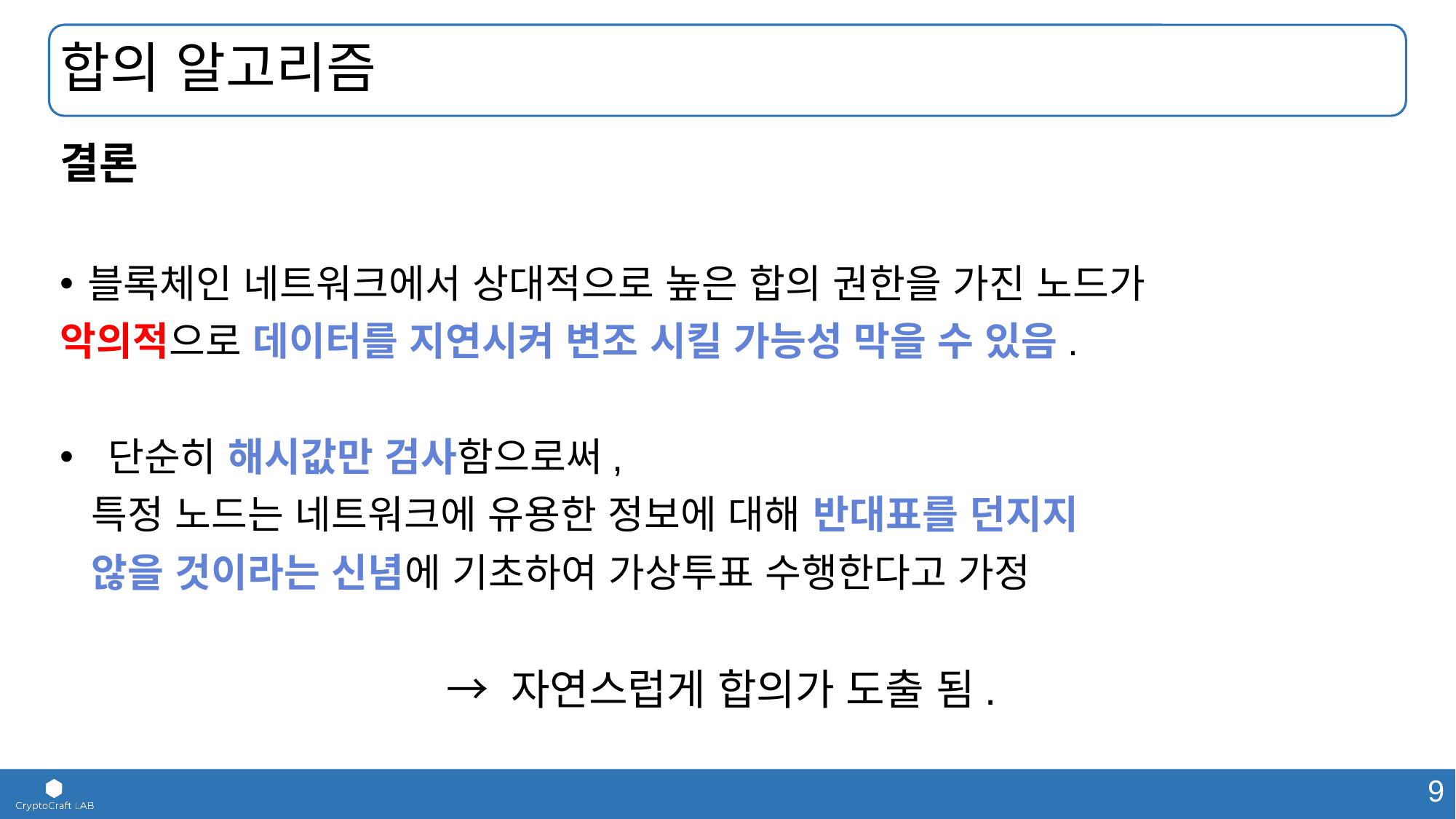

# 합의 알고리즘
결론

블록체인 네트워크에서 상대적으로 높은 합의 권한을 가진 노드가
악의적으로 데이터를 지연시켜 변조 시킬 가능성 막을 수 있음.

 단순히 해시값만 검사함으로써,
  특정 노드는 네트워크에 유용한 정보에 대해 반대표를 던지지
  않을 것이라는 신념에 기초하여 가상투표 수행한다고 가정

→ 자연스럽게 합의가 도출 됨.